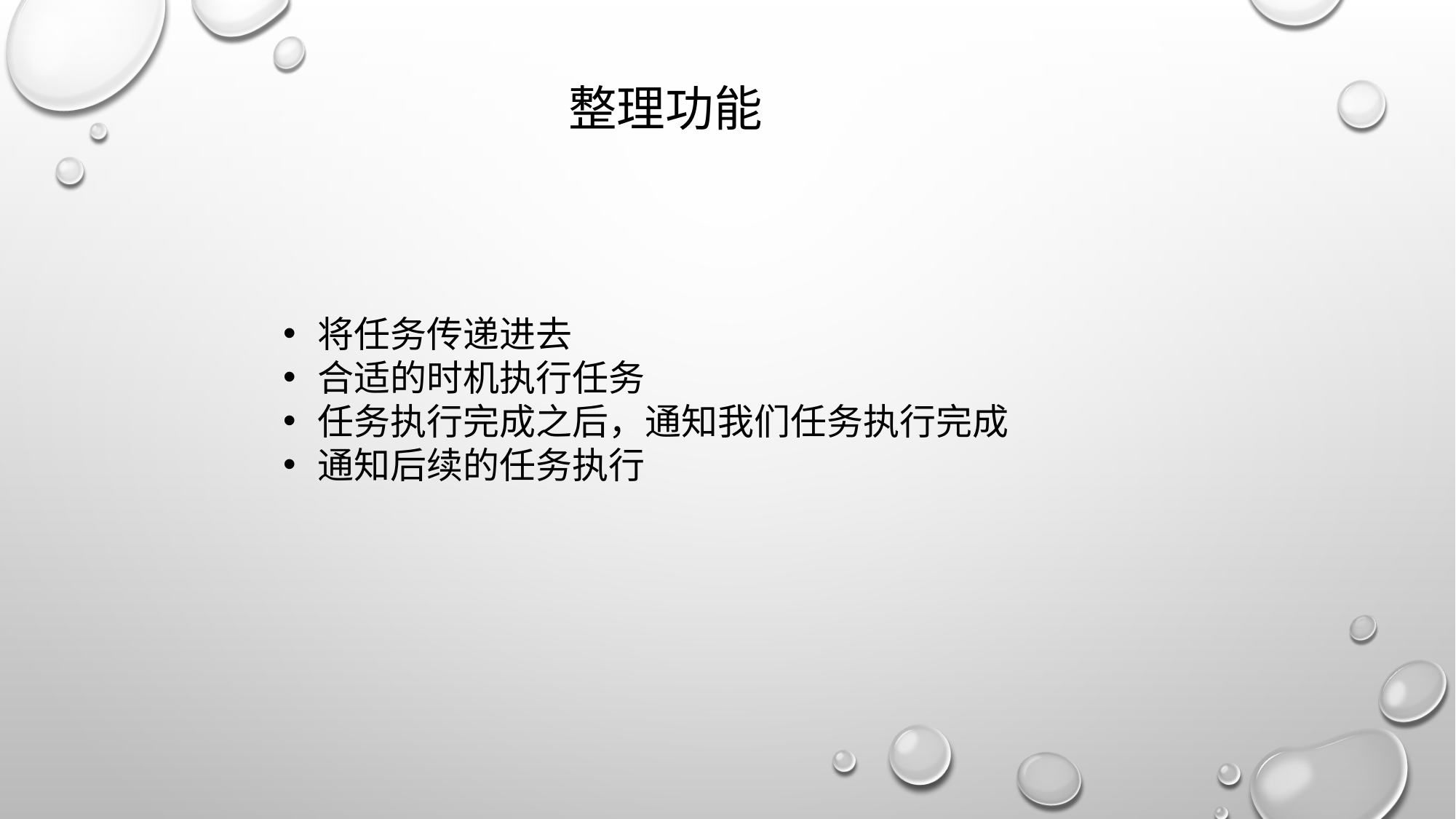

整理功能
将任务传递进去
合适的时机执行任务
任务执行完成之后，通知我们任务执行完成
通知后续的任务执行